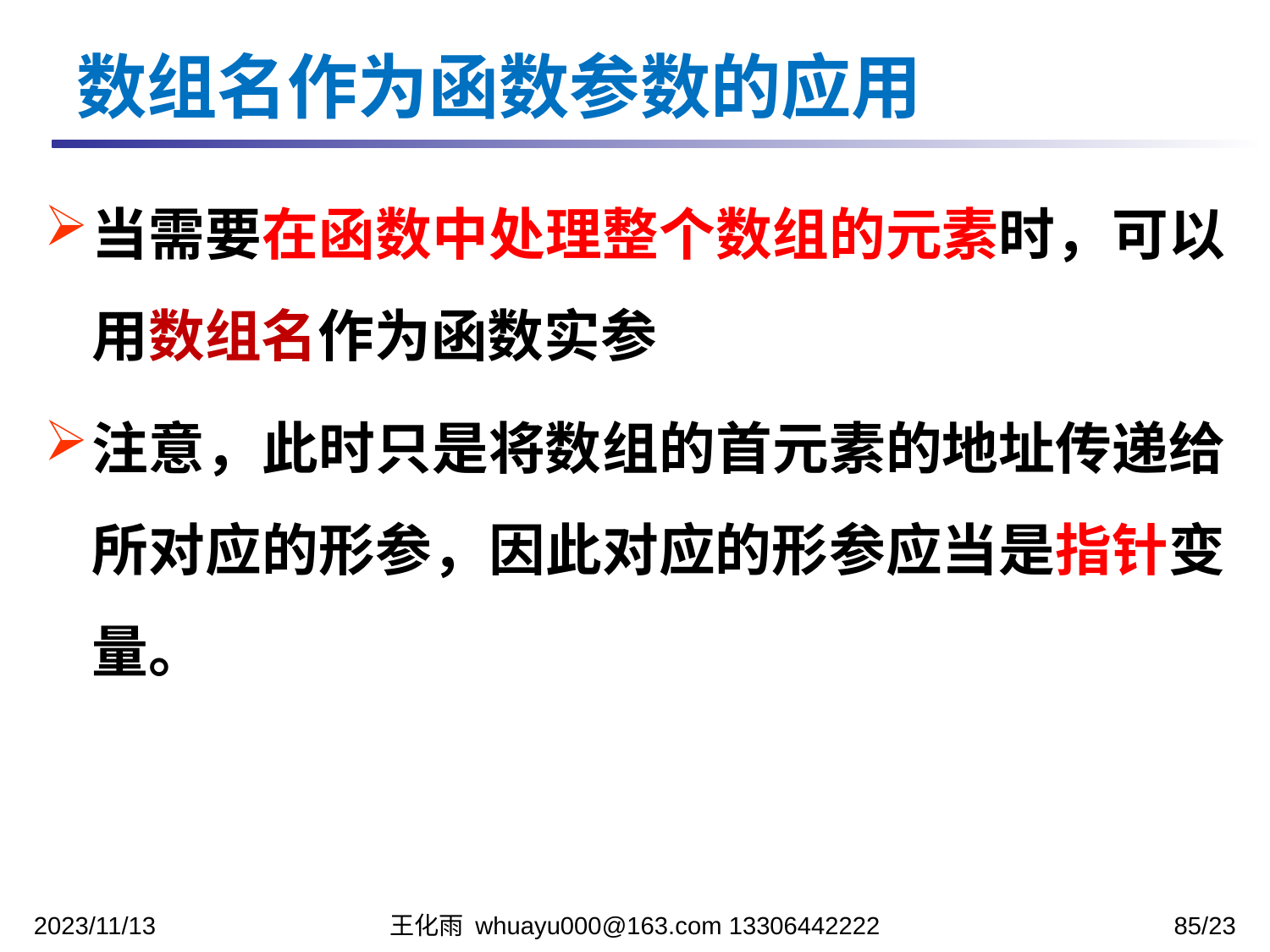

数组名作为函数参数的应用
当需要在函数中处理整个数组的元素时，可以用数组名作为函数实参
注意，此时只是将数组的首元素的地址传递给所对应的形参，因此对应的形参应当是指针变量。
2023/11/13
王化雨 whuayu000@163.com 13306442222
85/23